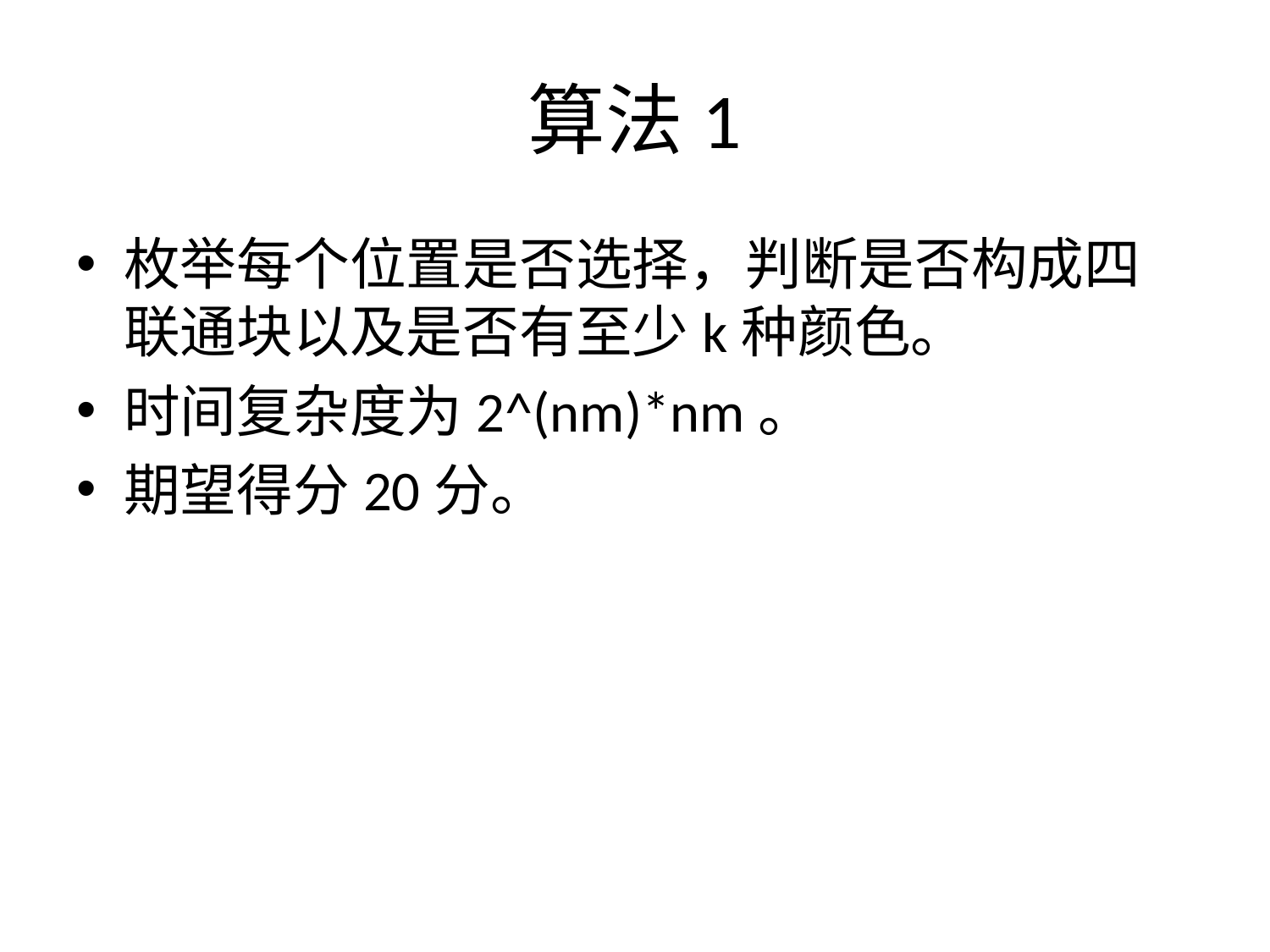

# 算法1
枚举每个位置是否选择，判断是否构成四联通块以及是否有至少k种颜色。
时间复杂度为2^(nm)*nm。
期望得分20分。